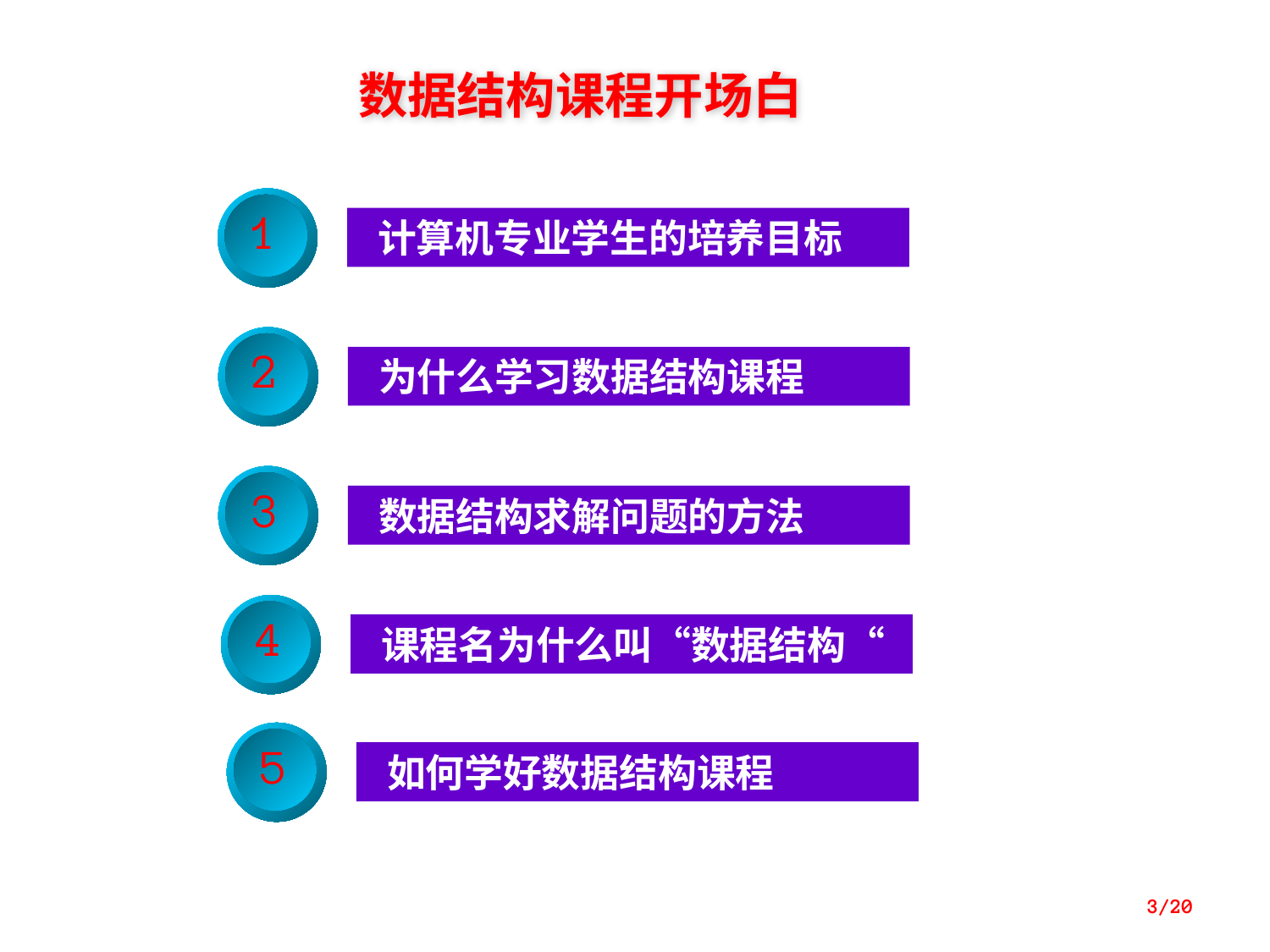

数据结构课程开场白

1
 计算机专业学生的培养目标

2
 为什么学习数据结构课程

3
 数据结构求解问题的方法

4
 课程名为什么叫“数据结构“

5
 如何学好数据结构课程
3/20